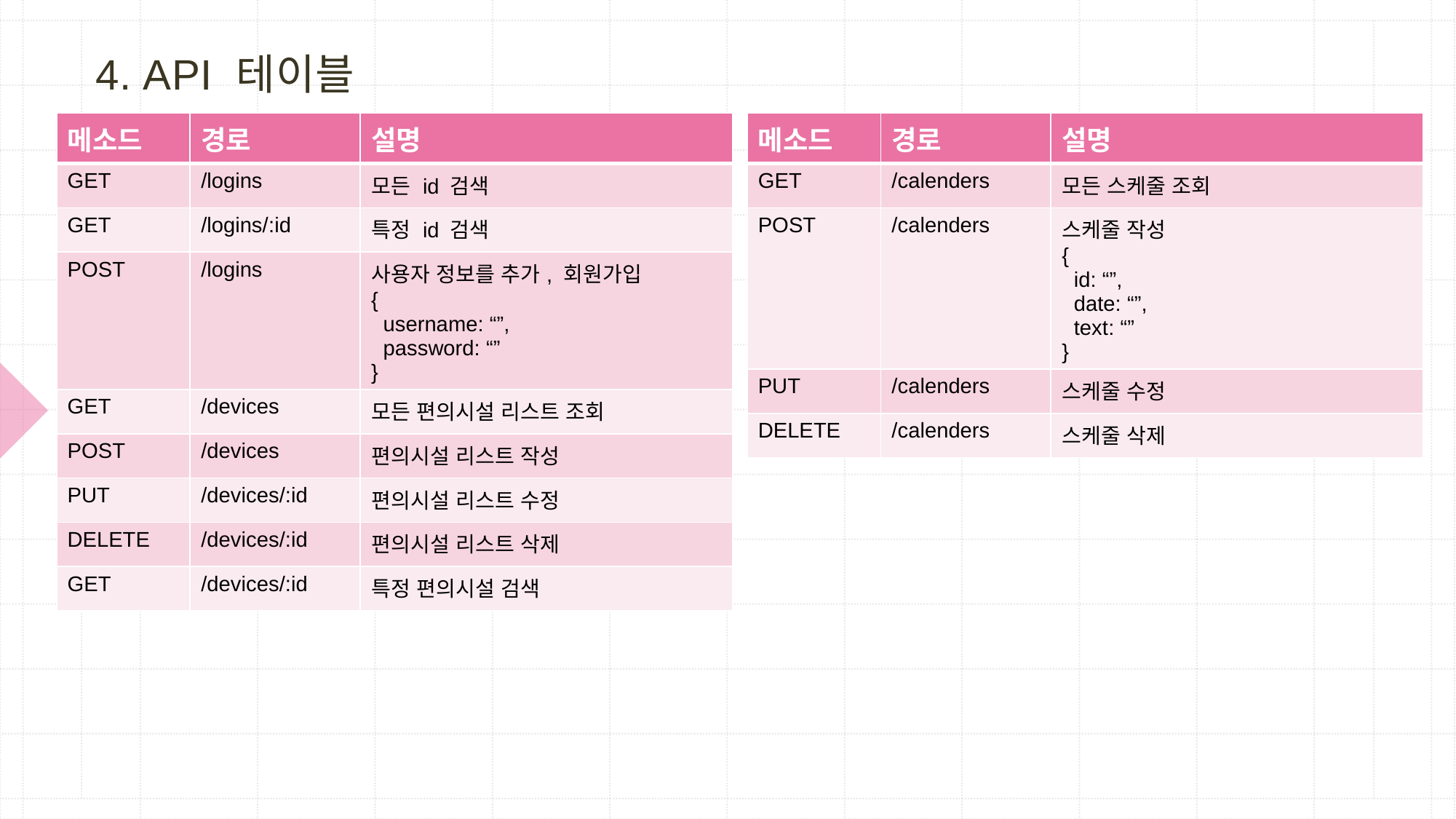

# 4. API 테이블
| 메소드 | 경로 | 설명 |
| --- | --- | --- |
| GET | /logins | 모든 id 검색 |
| GET | /logins/:id | 특정 id 검색 |
| POST | /logins | 사용자 정보를 추가, 회원가입 { username: “”, password: “” } |
| GET | /devices | 모든 편의시설 리스트 조회 |
| POST | /devices | 편의시설 리스트 작성 |
| PUT | /devices/:id | 편의시설 리스트 수정 |
| DELETE | /devices/:id | 편의시설 리스트 삭제 |
| GET | /devices/:id | 특정 편의시설 검색 |
| 메소드 | 경로 | 설명 |
| --- | --- | --- |
| GET | /calenders | 모든 스케줄 조회 |
| POST | /calenders | 스케줄 작성 { id: “”, date: “”, text: “” } |
| PUT | /calenders | 스케줄 수정 |
| DELETE | /calenders | 스케줄 삭제 |